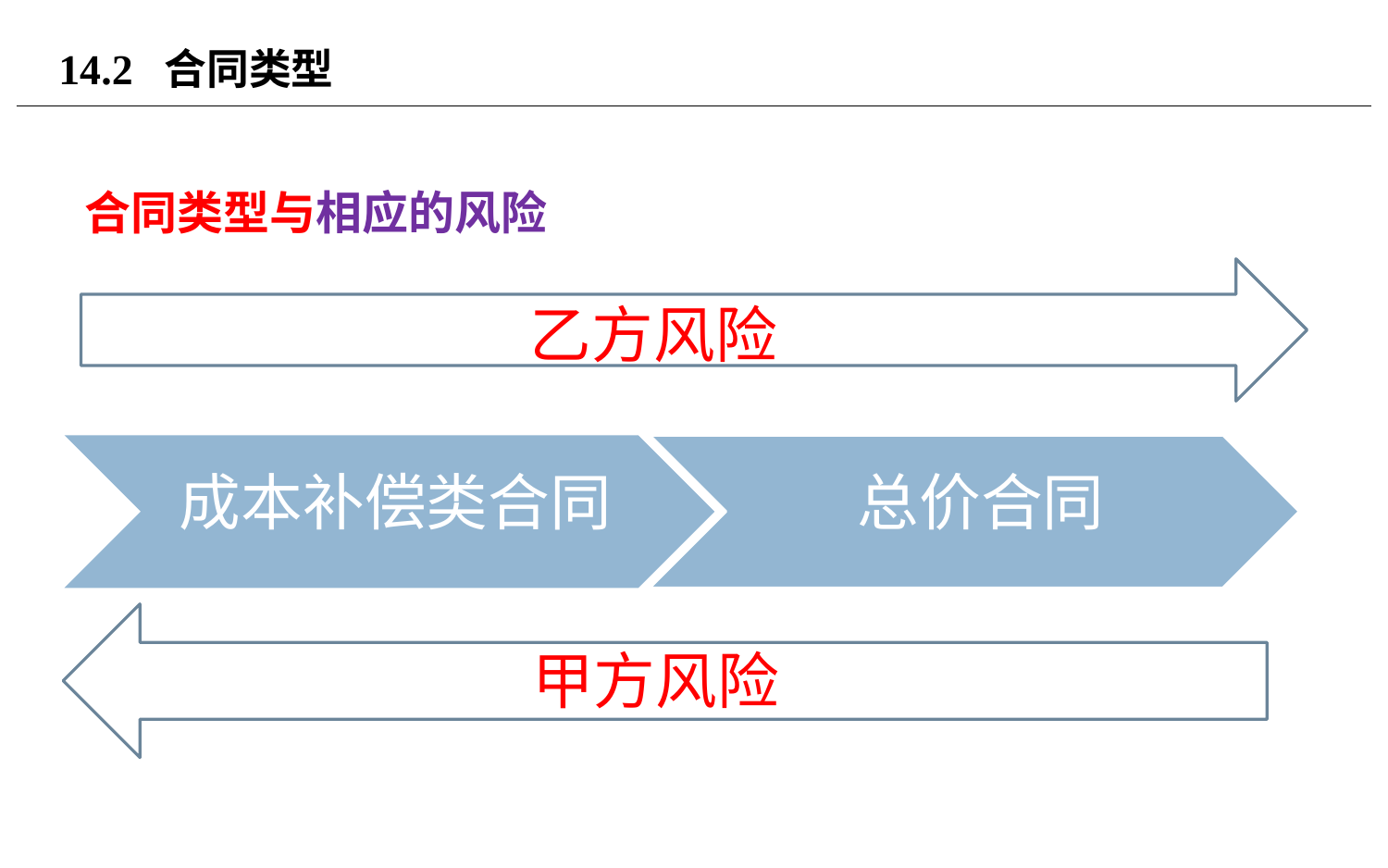

# 14.2  合同类型
合同类型与相应的风险

乙方风险

成本补偿类合同
总价合同

甲方风险